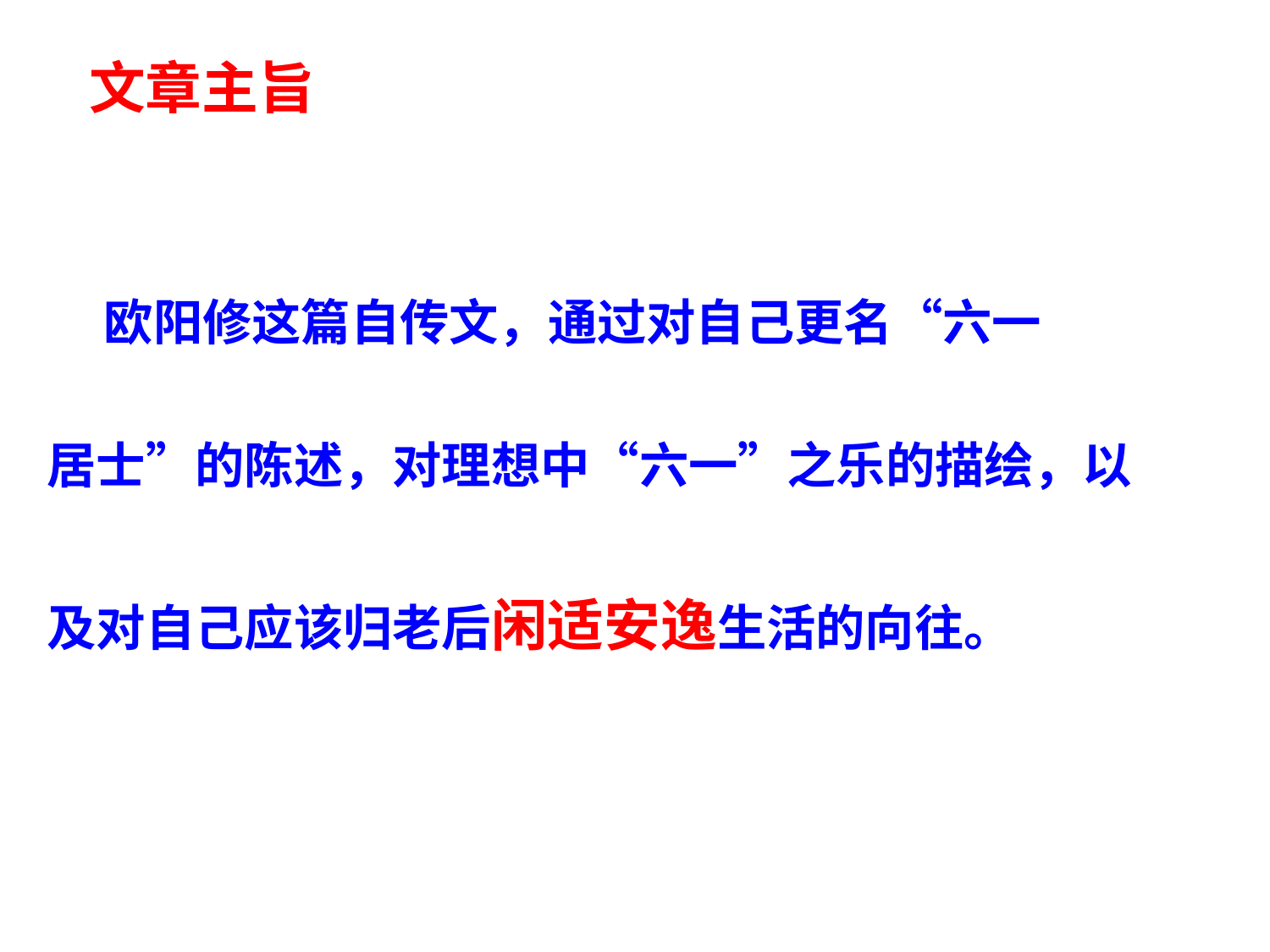

文章主旨
    欧阳修这篇自传文，通过对自己更名“六一
居士”的陈述，对理想中“六一”之乐的描绘，以
及对自己应该归老后闲适安逸生活的向往。